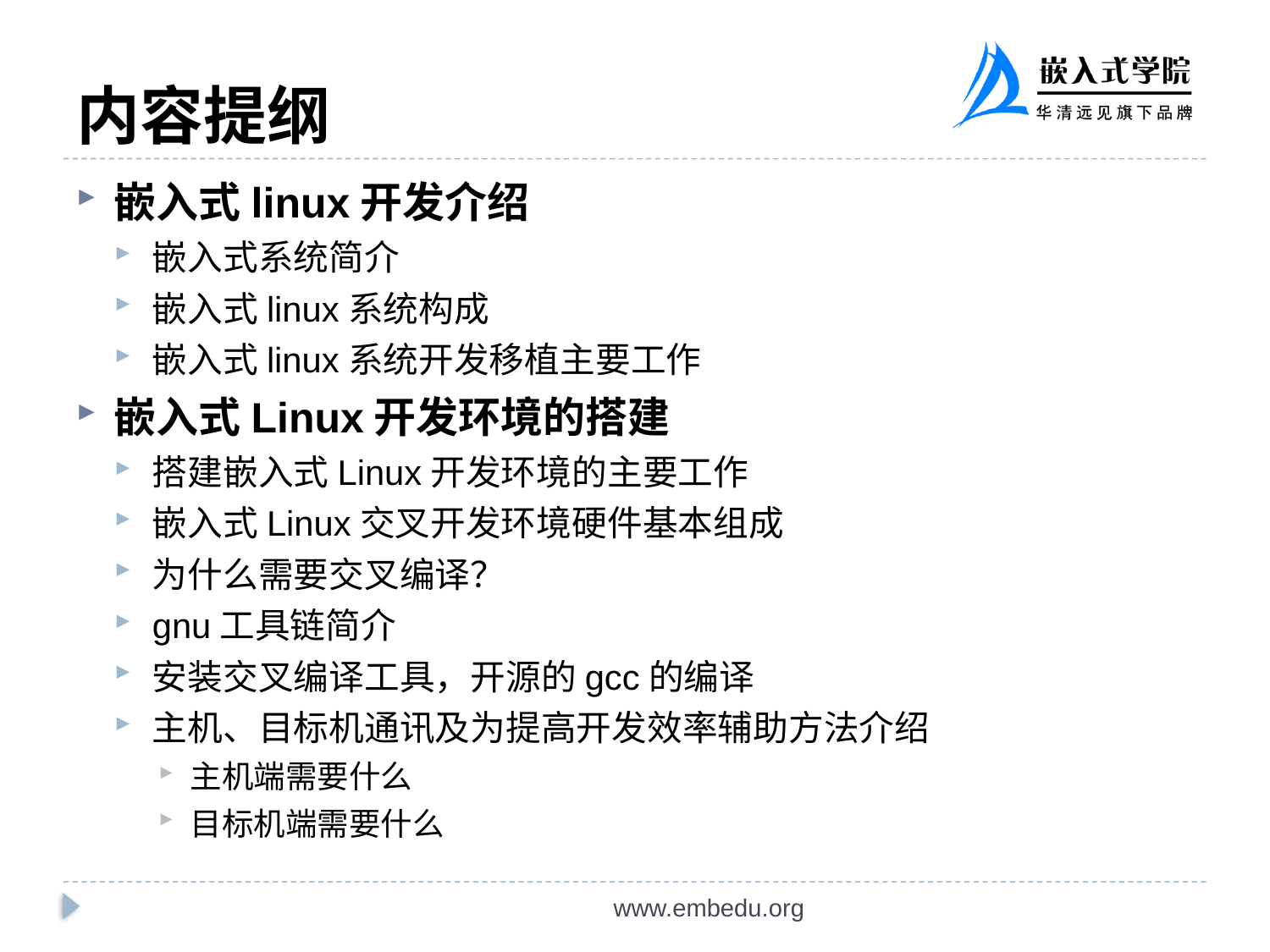

# 内容提纲
嵌入式linux开发介绍
嵌入式系统简介
嵌入式linux系统构成
嵌入式linux系统开发移植主要工作
嵌入式Linux开发环境的搭建
搭建嵌入式Linux开发环境的主要工作
嵌入式Linux交叉开发环境硬件基本组成
为什么需要交叉编译？
gnu工具链简介
安装交叉编译工具，开源的gcc的编译
主机、目标机通讯及为提高开发效率辅助方法介绍
主机端需要什么
目标机端需要什么
www.embedu.org